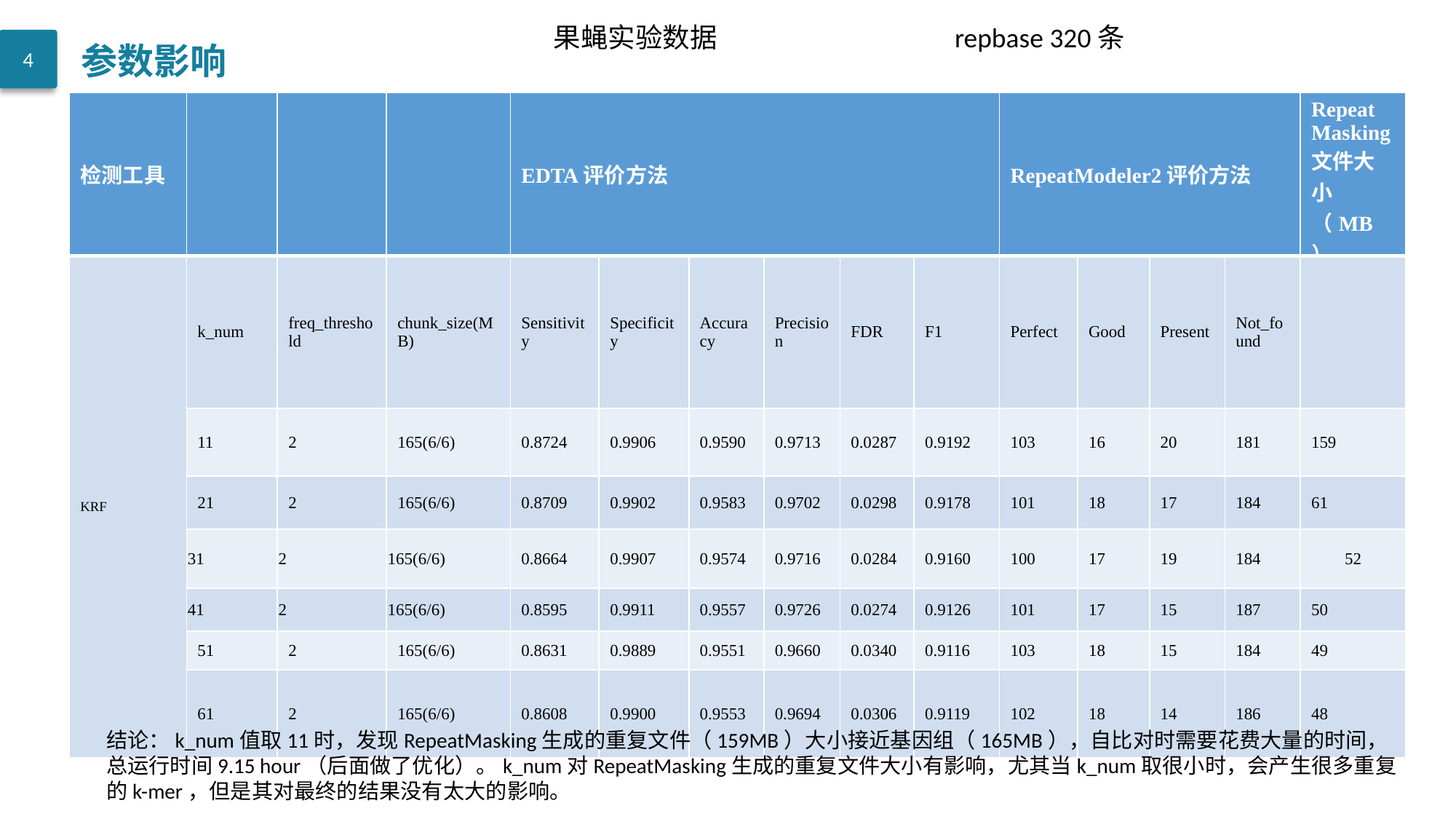

果蝇实验数据
repbase 320条
4
参数影响
| 检测工具 |  |  |  | EDTA评价方法 |  |  |  |  |  | RepeatModeler2评价方法 |  |  |  | RepeatMasking文件大小（MB） |
| --- | --- | --- | --- | --- | --- | --- | --- | --- | --- | --- | --- | --- | --- | --- |
| KRF | k\_num | freq\_threshold | chunk\_size(MB) | Sensitivity | Specificity | Accuracy | Precision | FDR | F1 | Perfect | Good | Present | Not\_found |  |
|  | 11 | 2 | 165(6/6) | 0.8724 | 0.9906 | 0.9590 | 0.9713 | 0.0287 | 0.9192 | 103 | 16 | 20 | 181 | 159 |
|  | 21 | 2 | 165(6/6) | 0.8709 | 0.9902 | 0.9583 | 0.9702 | 0.0298 | 0.9178 | 101 | 18 | 17 | 184 | 61 |
|  | 31 | 2 | 165(6/6) | 0.8664 | 0.9907 | 0.9574 | 0.9716 | 0.0284 | 0.9160 | 100 | 17 | 19 | 184 | 52 |
|  | 41 | 2 | 165(6/6) | 0.8595 | 0.9911 | 0.9557 | 0.9726 | 0.0274 | 0.9126 | 101 | 17 | 15 | 187 | 50 |
|  | 51 | 2 | 165(6/6) | 0.8631 | 0.9889 | 0.9551 | 0.9660 | 0.0340 | 0.9116 | 103 | 18 | 15 | 184 | 49 |
|  | 61 | 2 | 165(6/6) | 0.8608 | 0.9900 | 0.9553 | 0.9694 | 0.0306 | 0.9119 | 102 | 18 | 14 | 186 | 48 |
结论：k_num值取11时，发现RepeatMasking生成的重复文件（159MB）大小接近基因组（165MB），自比对时需要花费大量的时间，总运行时间9.15 hour（后面做了优化）。k_num对RepeatMasking生成的重复文件大小有影响，尤其当k_num取很小时，会产生很多重复的k-mer，但是其对最终的结果没有太大的影响。